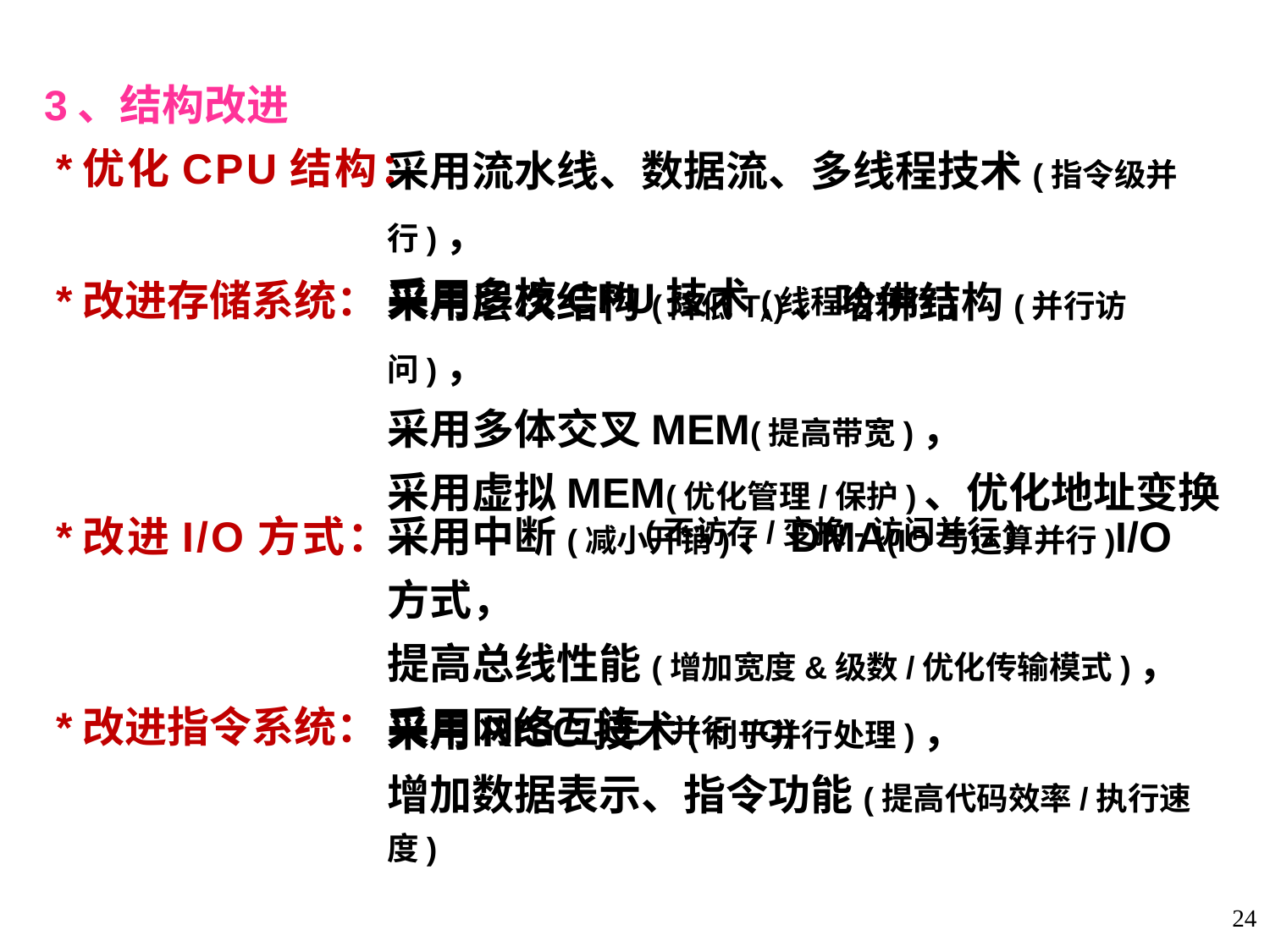

3、结构改进
 *优化CPU结构：

 *改进存储系统：

 *改进I/O方式：

 *改进指令系统：
采用流水线、数据流、多线程技术(指令级并行)，
采用多核CPU技术(线程级并行)
采用层次结构(降低TA)、哈佛结构(并行访问)，
采用多体交叉MEM(提高带宽)，
采用虚拟MEM(优化管理/保护)、优化地址变换
                             (不访存/变换-访问并行)
采用中断(减小开销)、DMA(IO与运算并行)I/O方式，
提高总线性能(增加宽度&级数/优化传输模式)，
采用网络互连(并行I/O)
采用RISC技术(利于并行处理)，
增加数据表示、指令功能(提高代码效率/执行速度)

24